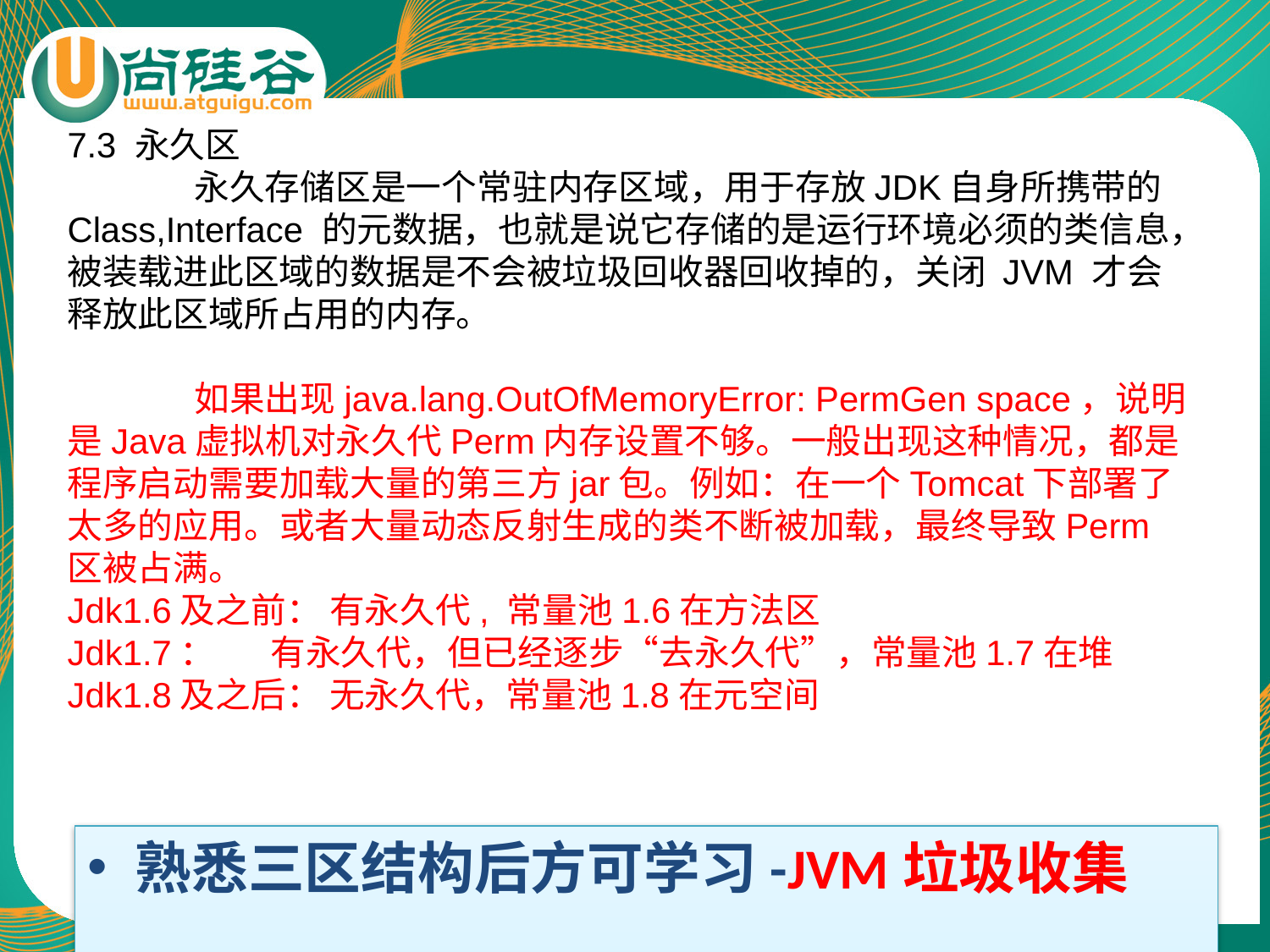

7.3 永久区
	永久存储区是一个常驻内存区域，用于存放JDK自身所携带的 Class,Interface 的元数据，也就是说它存储的是运行环境必须的类信息，被装载进此区域的数据是不会被垃圾回收器回收掉的，关闭 JVM 才会释放此区域所占用的内存。

	如果出现java.lang.OutOfMemoryError: PermGen space，说明是Java虚拟机对永久代Perm内存设置不够。一般出现这种情况，都是程序启动需要加载大量的第三方jar包。例如：在一个Tomcat下部署了太多的应用。或者大量动态反射生成的类不断被加载，最终导致Perm区被占满。
Jdk1.6及之前： 有永久代, 常量池1.6在方法区
Jdk1.7：       有永久代，但已经逐步“去永久代”，常量池1.7在堆
Jdk1.8及之后： 无永久代，常量池1.8在元空间

熟悉三区结构后方可学习-JVM垃圾收集